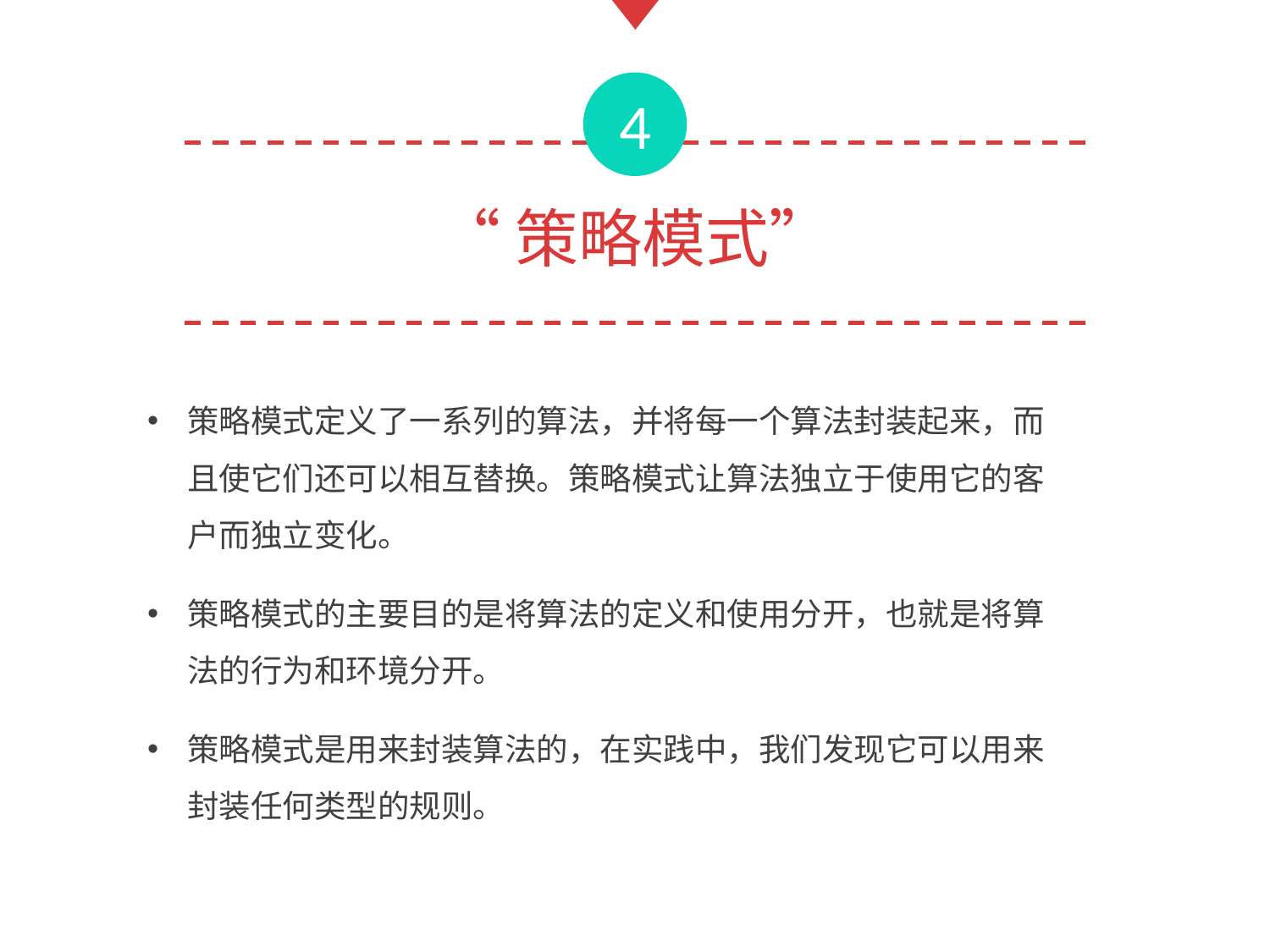

4
“策略模式”
策略模式定义了一系列的算法，并将每一个算法封装起来，而且使它们还可以相互替换。策略模式让算法独立于使用它的客户而独立变化。
策略模式的主要目的是将算法的定义和使用分开，也就是将算法的行为和环境分开。
策略模式是用来封装算法的，在实践中，我们发现它可以用来封装任何类型的规则。